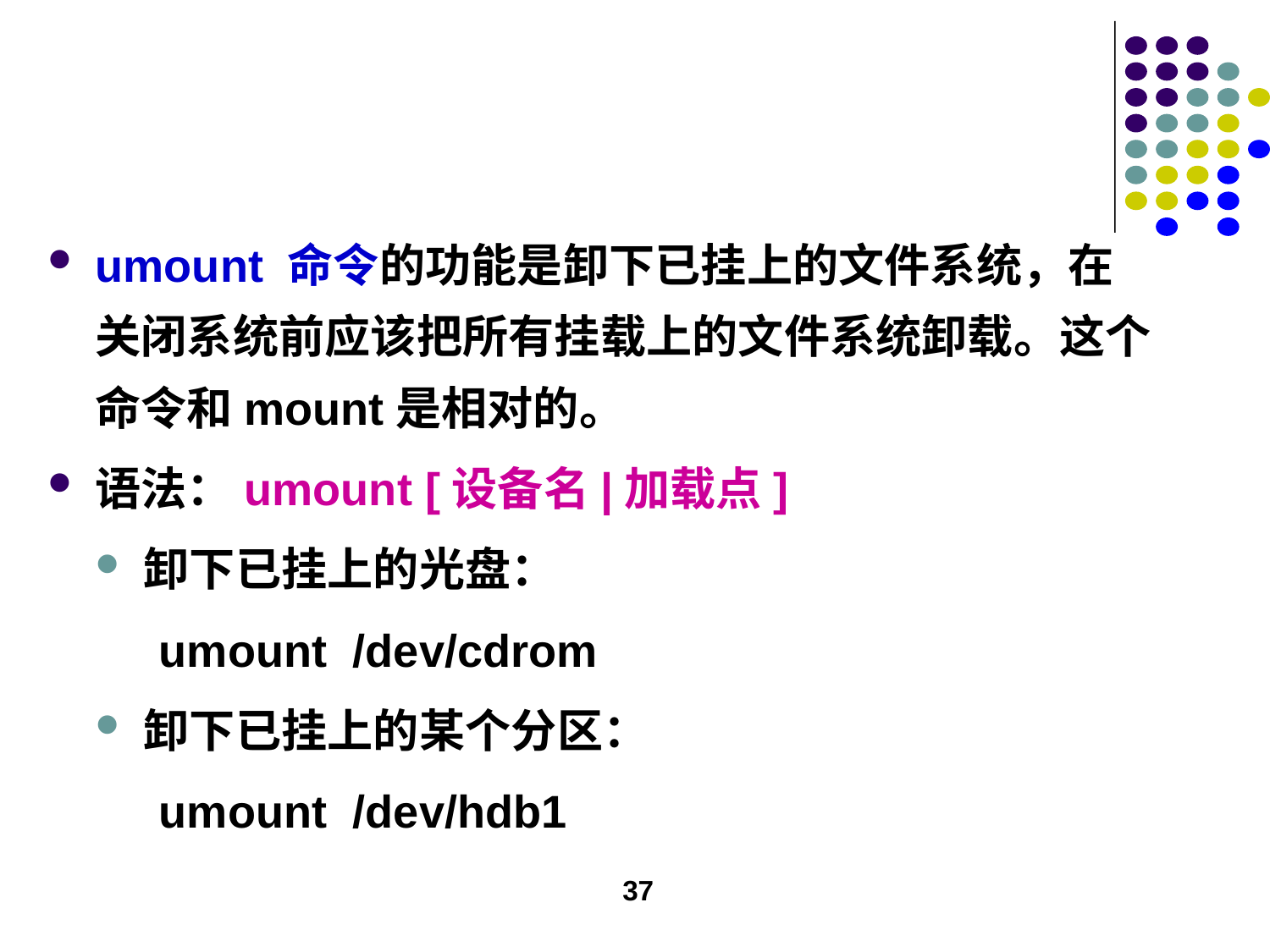

#
umount 命令的功能是卸下已挂上的文件系统，在关闭系统前应该把所有挂载上的文件系统卸载。这个命令和mount是相对的。
语法：umount [设备名|加载点]
卸下已挂上的光盘：
     umount  /dev/cdrom
卸下已挂上的某个分区：
     umount  /dev/hdb1
37